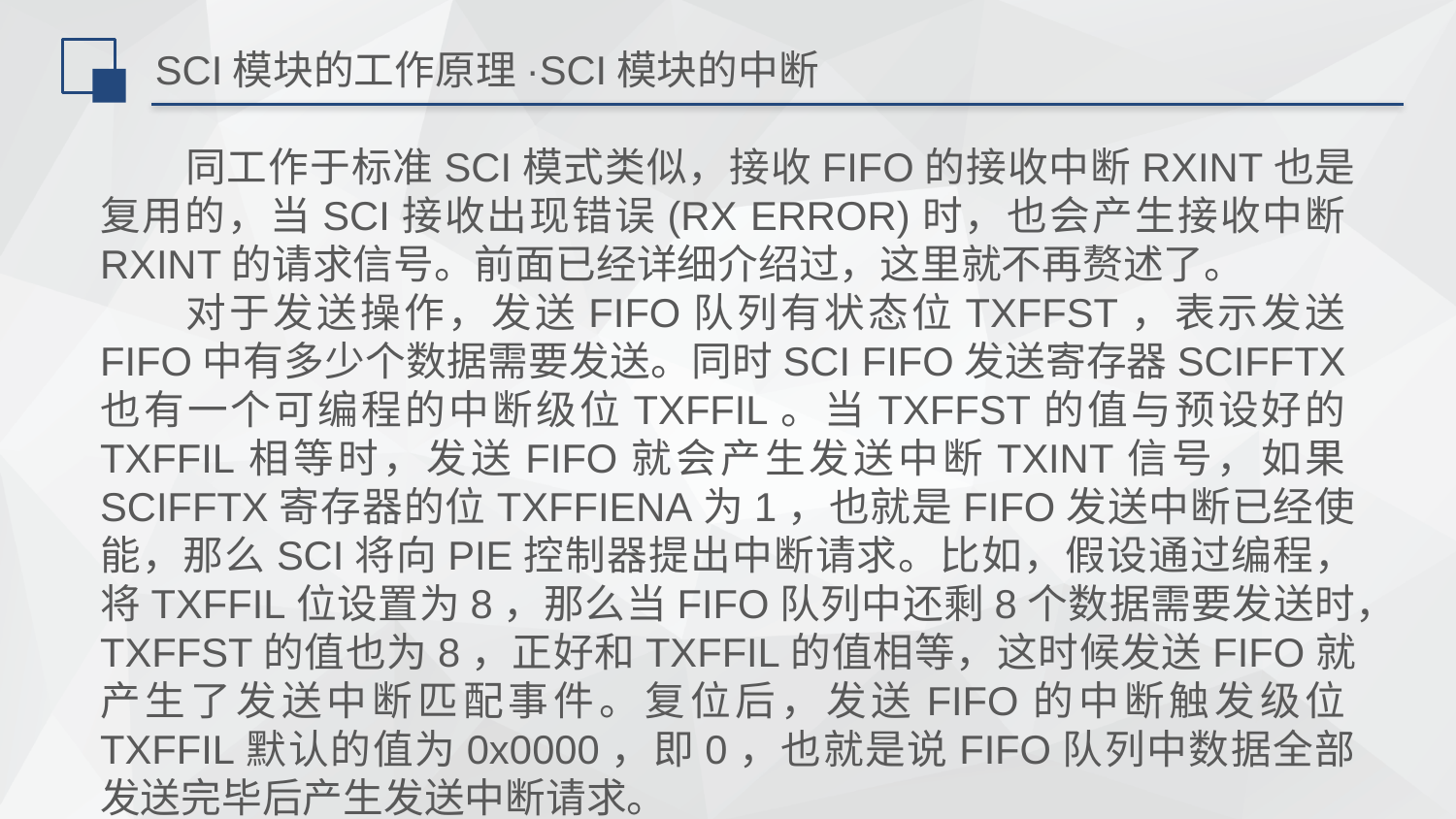

# SCI模块的工作原理·SCI模块的中断
同工作于标准SCI模式类似，接收FIFO的接收中断RXINT也是复用的，当SCI接收出现错误(RX ERROR)时，也会产生接收中断RXINT的请求信号。前面已经详细介绍过，这里就不再赘述了。
对于发送操作，发送FIFO队列有状态位TXFFST，表示发送FIFO中有多少个数据需要发送。同时SCI FIFO发送寄存器SCIFFTX也有一个可编程的中断级位TXFFIL。当TXFFST的值与预设好的TXFFIL相等时，发送FIFO就会产生发送中断TXINT信号，如果SCIFFTX寄存器的位TXFFIENA为1，也就是FIFO发送中断已经使能，那么SCI将向PIE控制器提出中断请求。比如，假设通过编程，将TXFFIL位设置为8，那么当FIFO队列中还剩8个数据需要发送时，TXFFST的值也为8，正好和TXFFIL的值相等，这时候发送FIFO就产生了发送中断匹配事件。复位后，发送FIFO的中断触发级位TXFFIL默认的值为0x0000，即0，也就是说FIFO队列中数据全部发送完毕后产生发送中断请求。